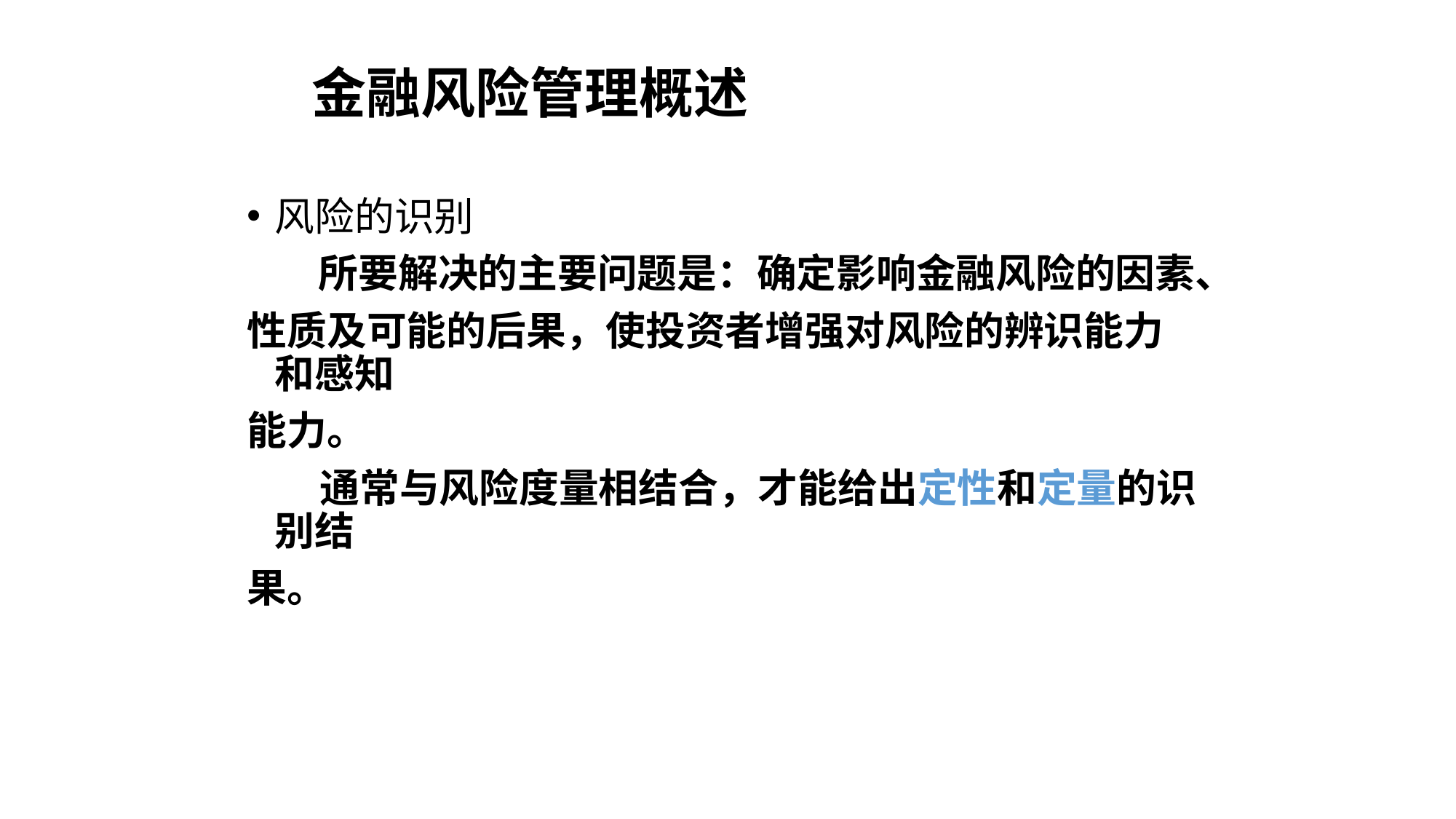

金融风险管理概述
风险的识别
       所要解决的主要问题是：确定影响金融风险的因素、
性质及可能的后果，使投资者增强对风险的辨识能力和感知
能力。
       通常与风险度量相结合，才能给出定性和定量的识别结
果。